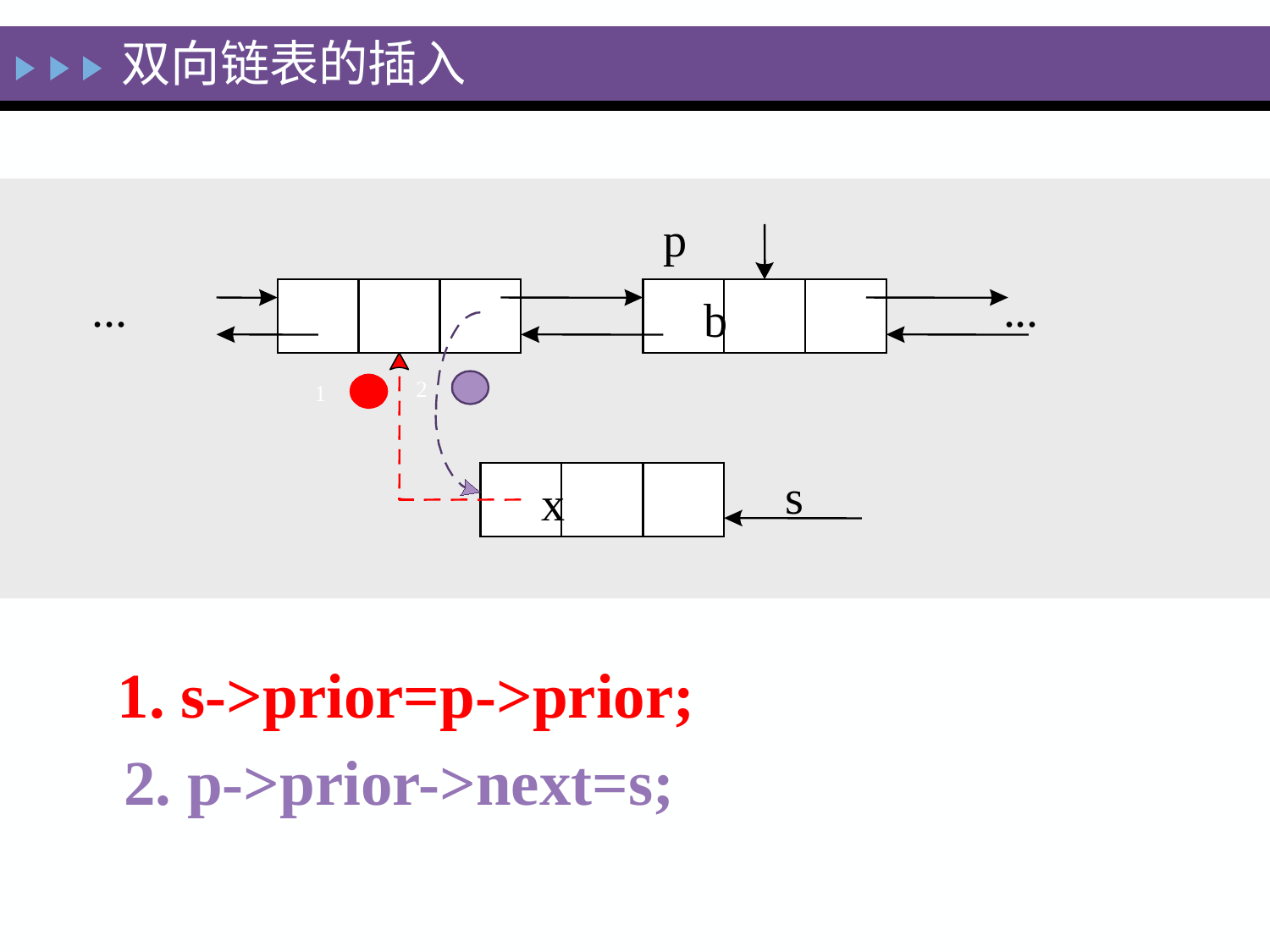

双向链表的插入

p

...

...

a
b

2

1

s

x

1. s->prior=p->prior;
2. p->prior->next=s;